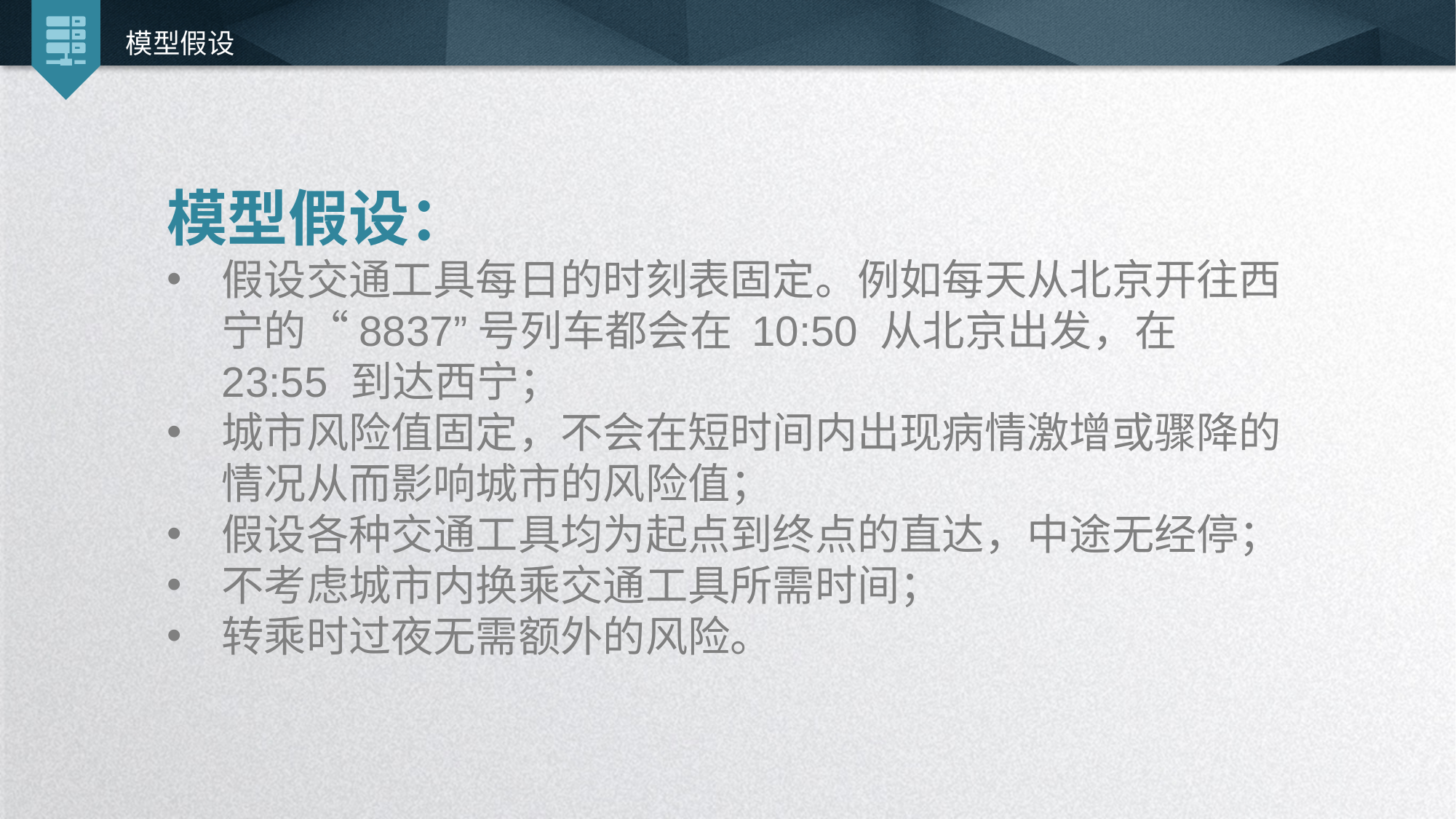

模型假设
模型假设：
假设交通工具每日的时刻表固定。例如每天从北京开往西宁的“8837”号列车都会在 10:50 从北京出发，在 23:55 到达西宁；
城市风险值固定，不会在短时间内出现病情激增或骤降的情况从而影响城市的风险值；
假设各种交通工具均为起点到终点的直达，中途无经停；
不考虑城市内换乘交通工具所需时间；
转乘时过夜无需额外的风险。

延时符